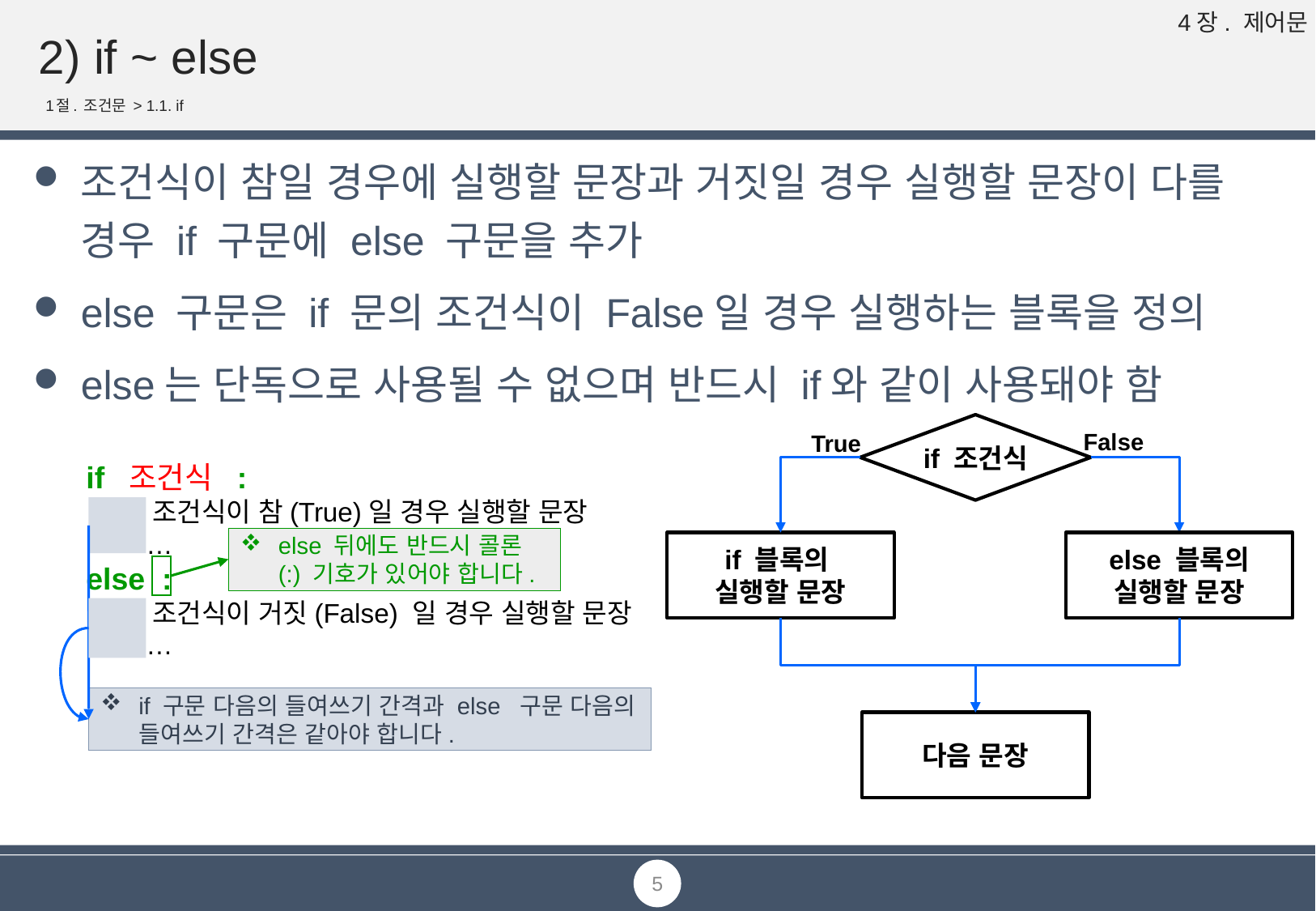

# 2) if ~ else
1절. 조건문 > 1.1. if
조건식이 참일 경우에 실행할 문장과 거짓일 경우 실행할 문장이 다를 경우 if 구문에 else 구문을 추가
else 구문은 if 문의 조건식이 False일 경우 실행하는 블록을 정의
else는 단독으로 사용될 수 없으며 반드시 if와 같이 사용돼야 함

if 조건식
False
True
if 블록의
실행할 문장
else 블록의 실행할 문장
다음 문장
if  조건식  :
        조건식이 참(True)일 경우 실행할 문장
        …
else  :
        조건식이 거짓(False) 일 경우 실행할 문장
        …

else 뒤에도 반드시 콜론(:) 기호가 있어야 합니다.

if 구문 다음의 들여쓰기 간격과 else  구문 다음의 들여쓰기 간격은 같아야 합니다.

5